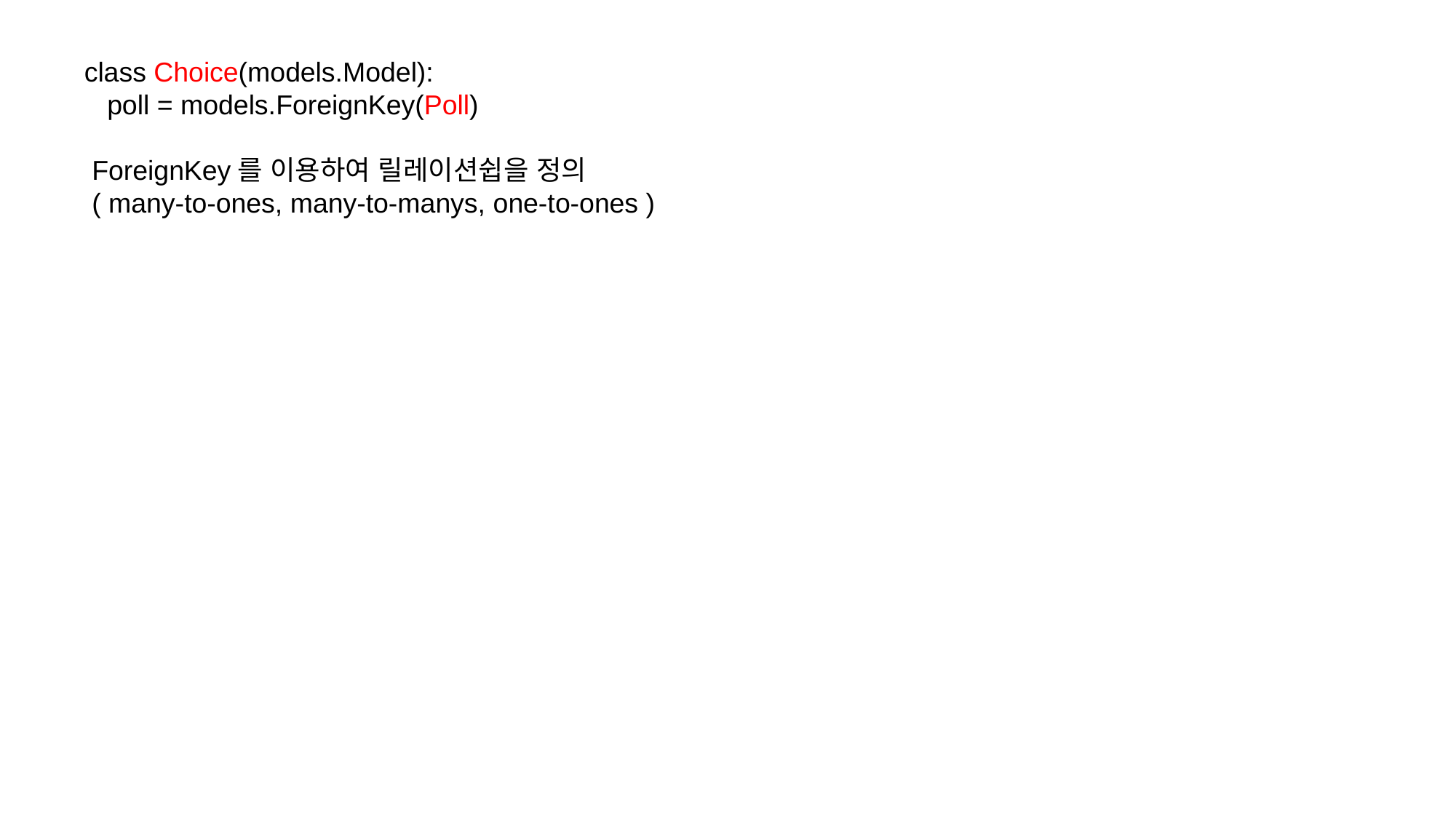

class Choice(models.Model):
   poll = models.ForeignKey(Poll)

 ForeignKey를 이용하여 릴레이션쉽을 정의
 ( many-to-ones, many-to-manys, one-to-ones )